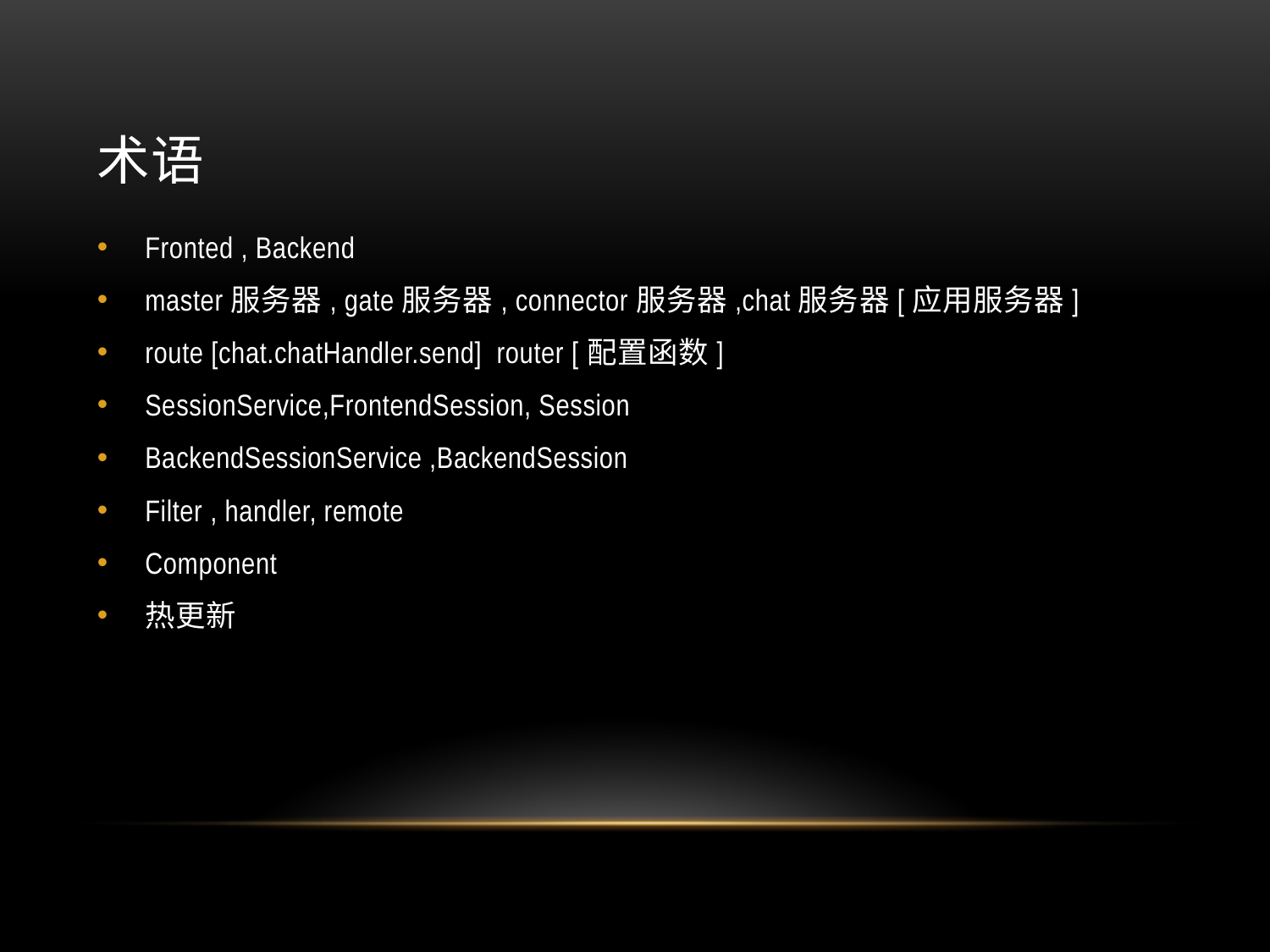

# 术语
Fronted , Backend
master服务器, gate服务器, connector服务器,chat服务器[应用服务器]
route [chat.chatHandler.send]  router [配置函数]
SessionService,FrontendSession, Session
BackendSessionService ,BackendSession
Filter , handler, remote
Component
热更新